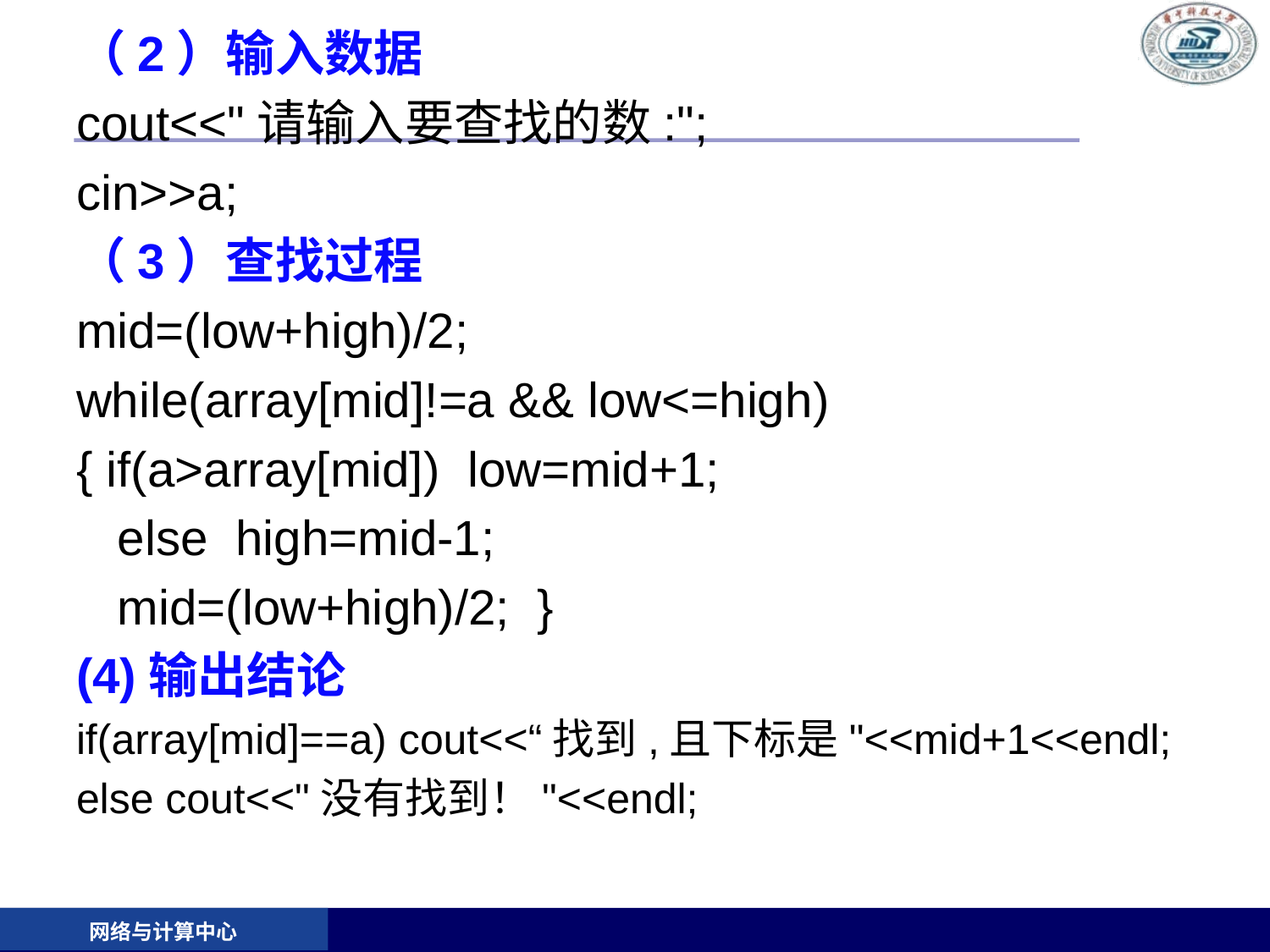

（2）输入数据
cout<<"请输入要查找的数:";
cin>>a;
（3）查找过程
mid=(low+high)/2;
while(array[mid]!=a && low<=high)
{ if(a>array[mid])  low=mid+1;
   else  high=mid-1;
   mid=(low+high)/2;  }
(4)输出结论
if(array[mid]==a) cout<<“找到,且下标是"<<mid+1<<endl;
else cout<<"没有找到！"<<endl;

（4）输出
网络与计算中心